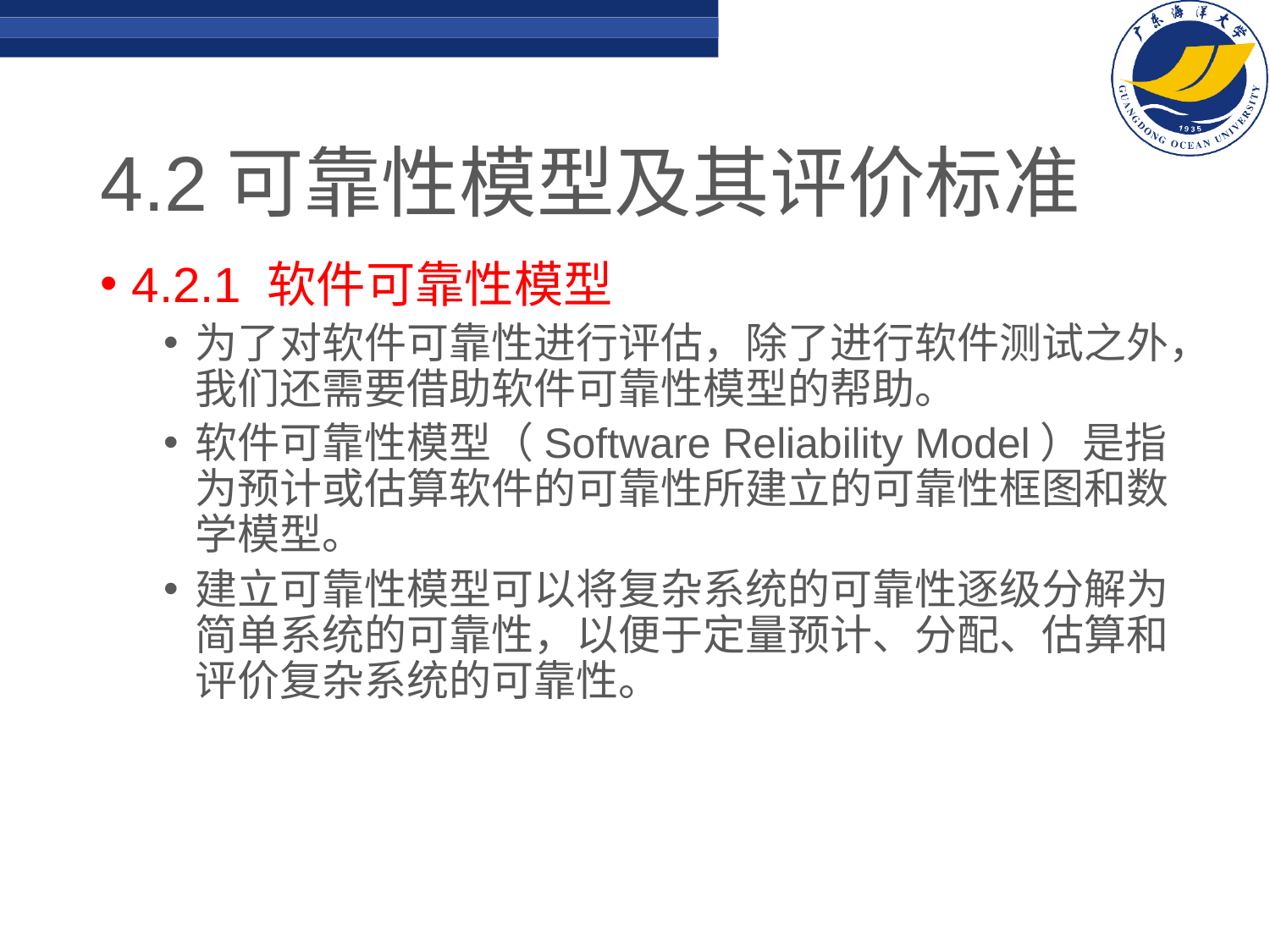

# 4.2可靠性模型及其评价标准
4.2.1 软件可靠性模型
为了对软件可靠性进行评估，除了进行软件测试之外，我们还需要借助软件可靠性模型的帮助。
软件可靠性模型（Software Reliability Model）是指为预计或估算软件的可靠性所建立的可靠性框图和数学模型。
建立可靠性模型可以将复杂系统的可靠性逐级分解为简单系统的可靠性，以便于定量预计、分配、估算和评价复杂系统的可靠性。
19